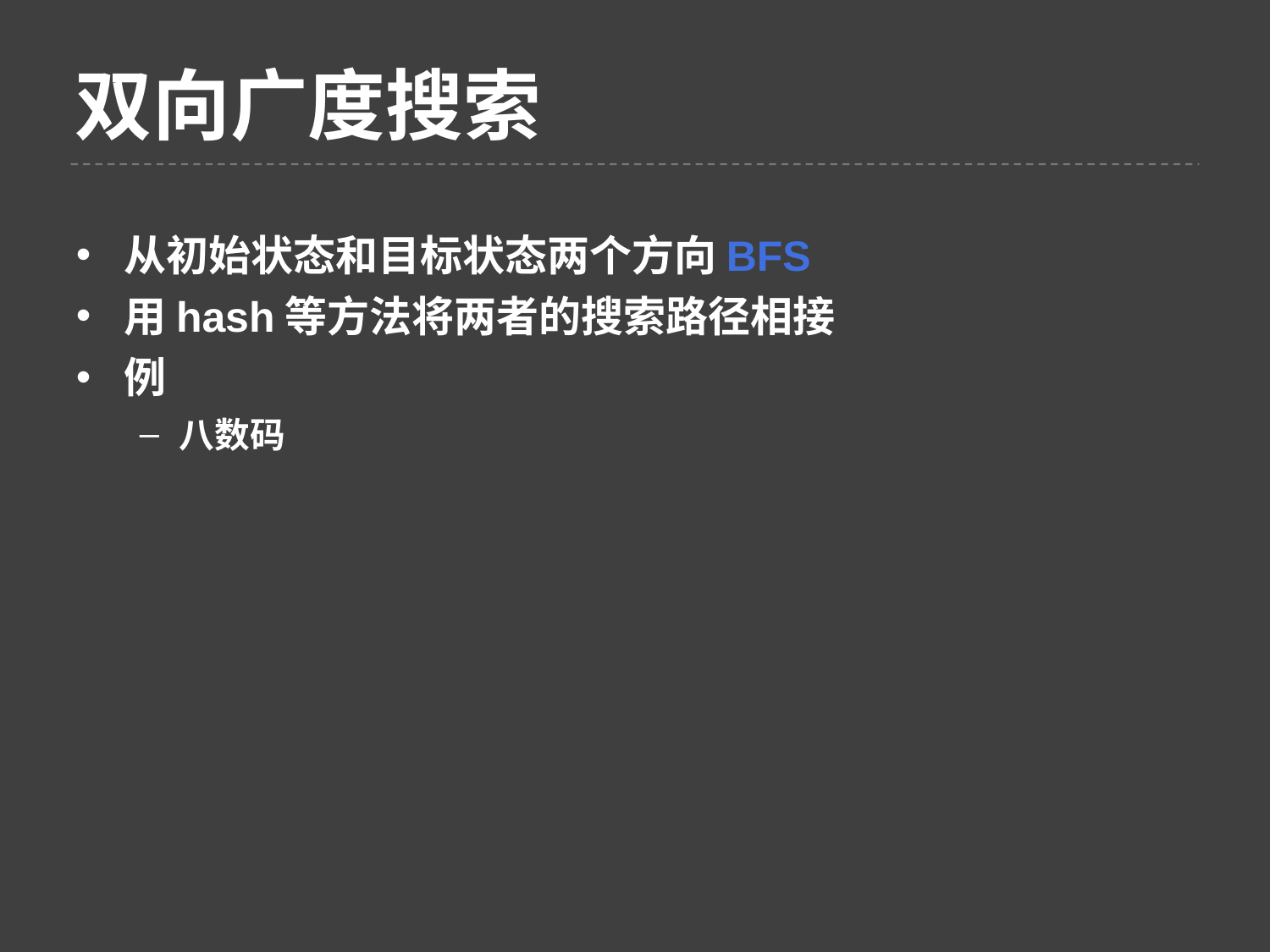

双向广度搜索

从初始状态和目标状态两个方向BFS
用hash等方法将两者的搜索路径相接
例
八数码